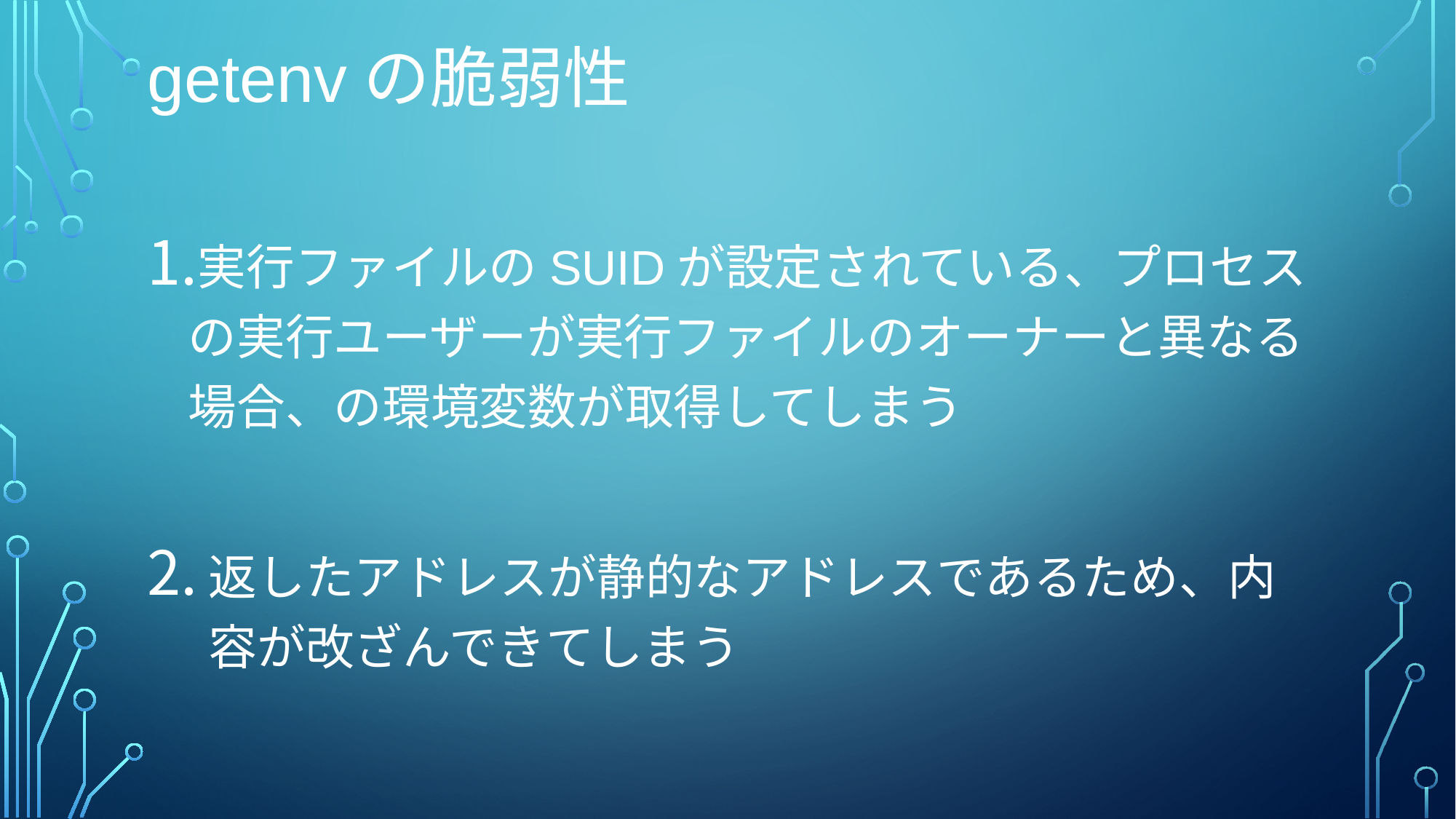

getenvの脆弱性

実行ファイルのSUIDが設定されている、プロセスの実行ユーザーが実行ファイルのオーナーと異なる場合、の環境変数が取得してしまう

返したアドレスが静的なアドレスであるため、内容が改ざんできてしまう